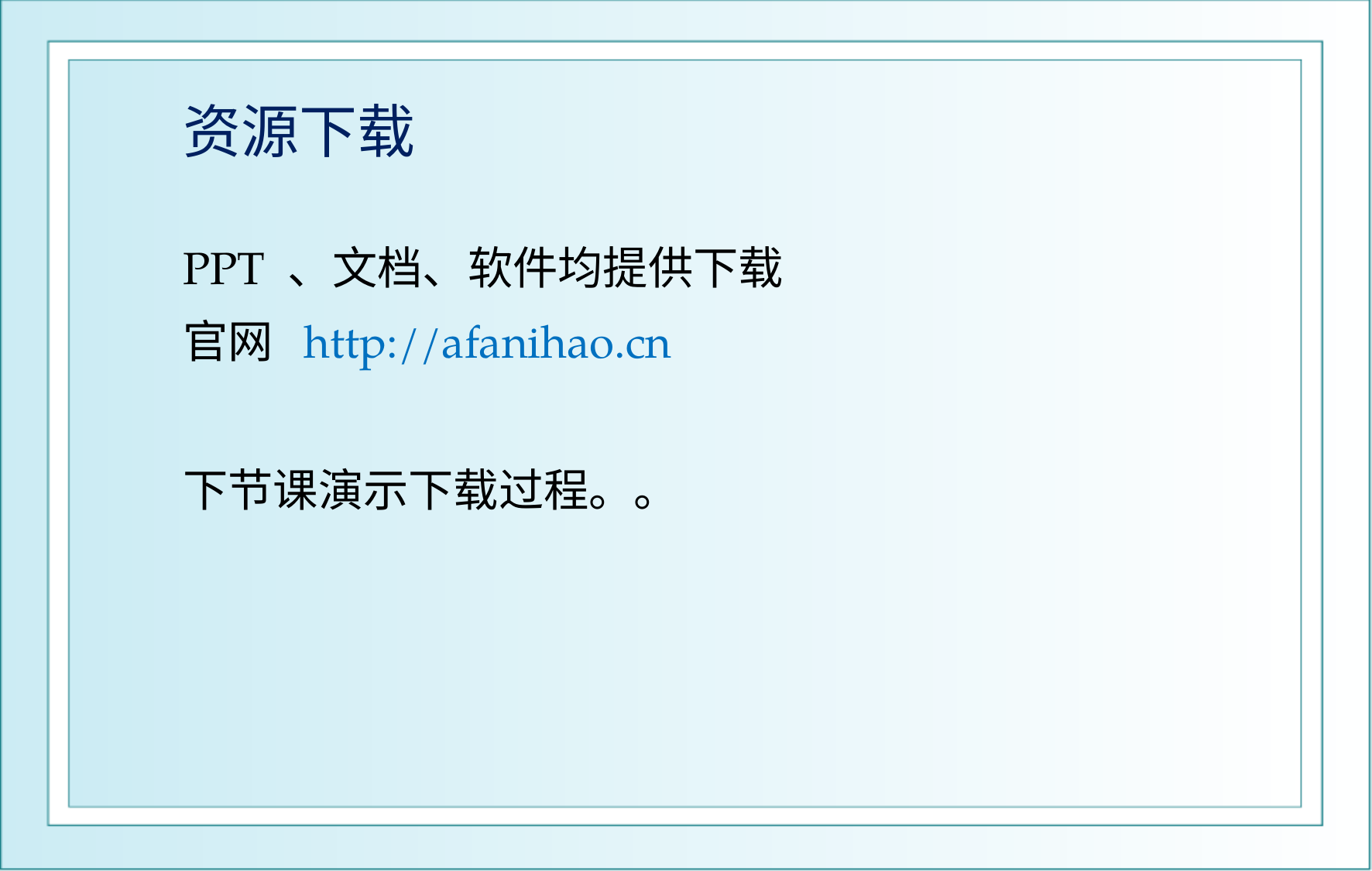

# 资源下载
PPT 、文档、软件均提供下载
官网  http://afanihao.cn

下节课演示下载过程。。